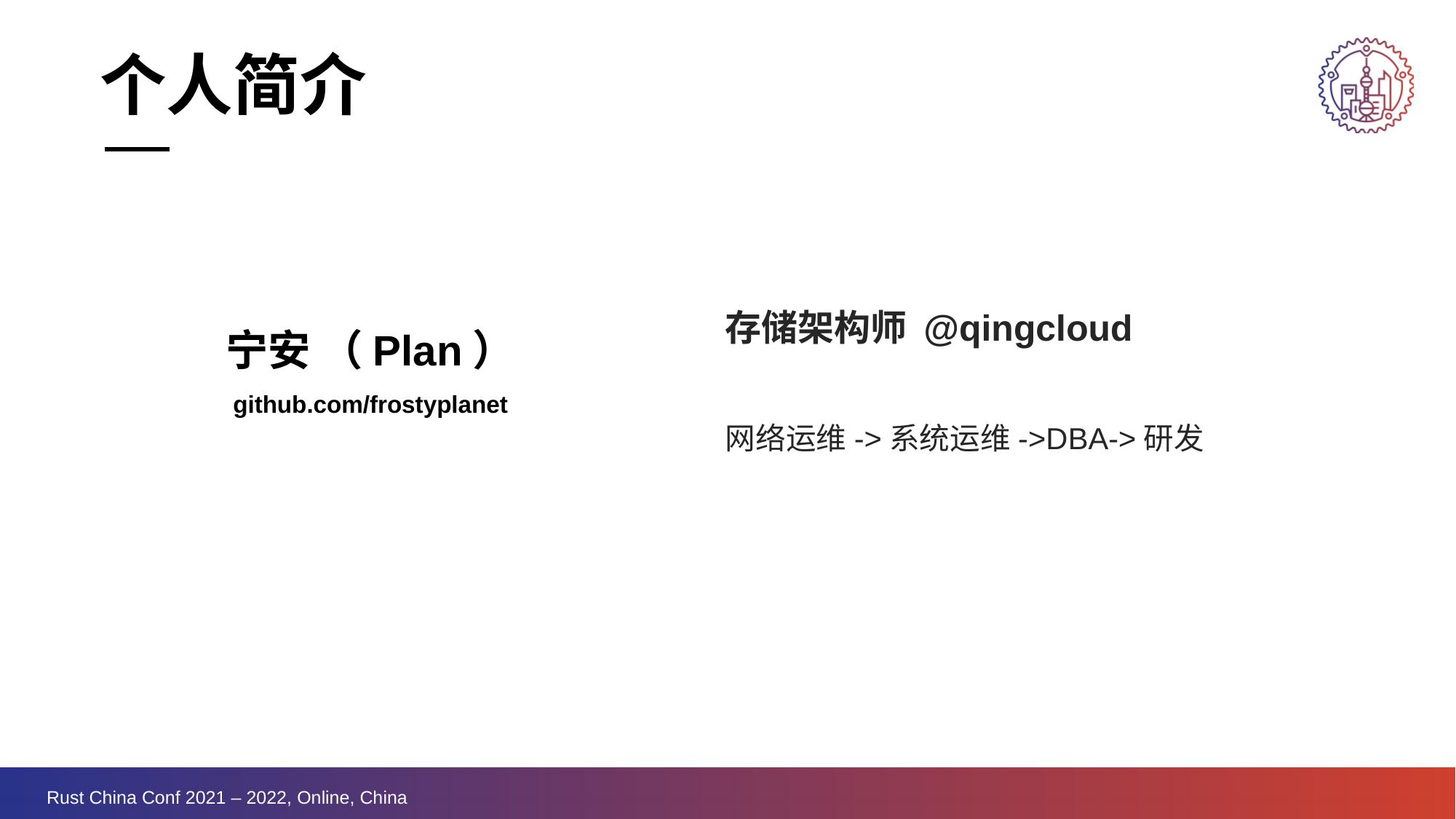

个人简介
宁安 （Plan）
github.com/frostyplanet

存储架构师 @qingcloud
网络运维->系统运维->DBA->研发